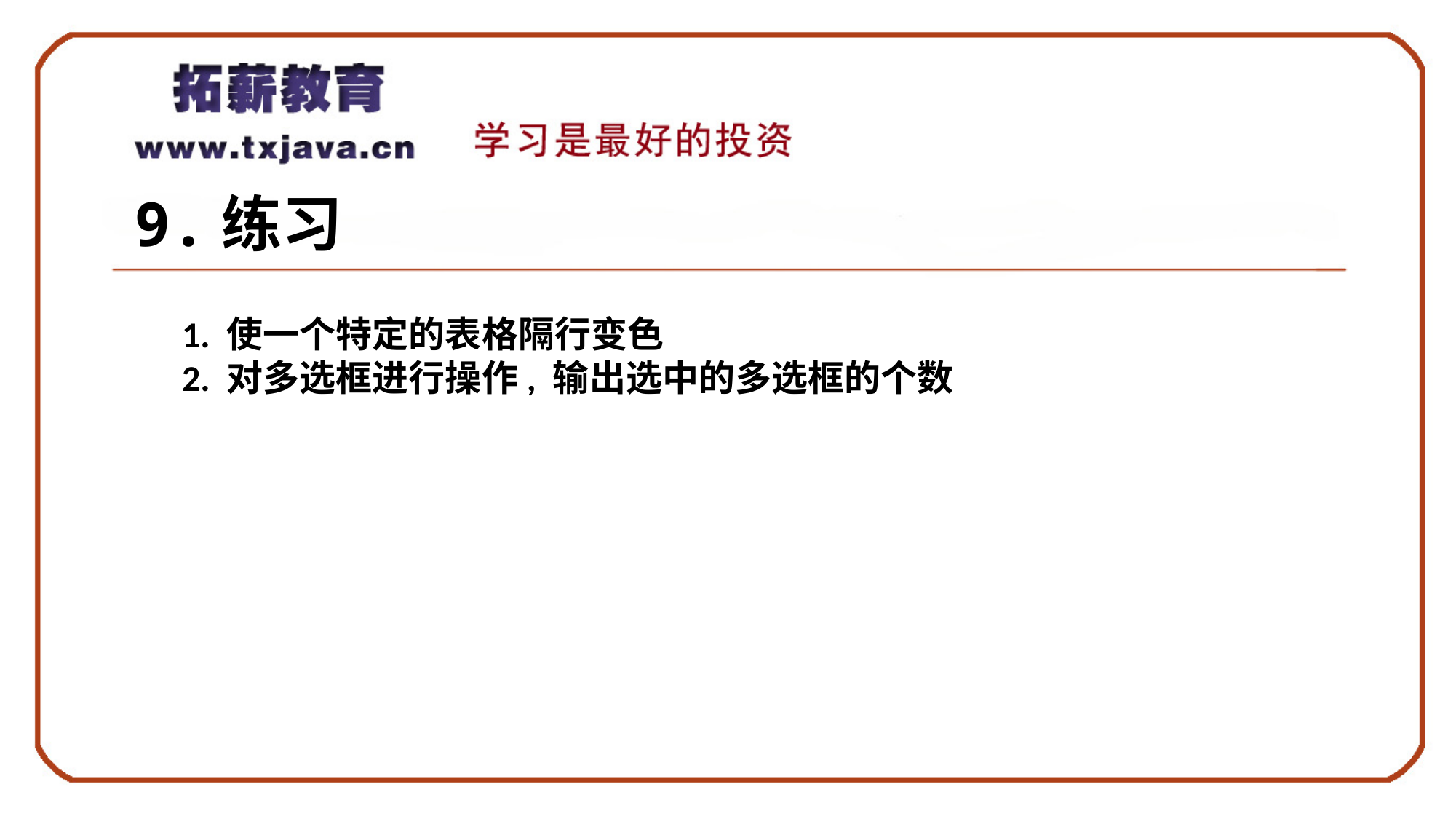

9.练习
1. 使一个特定的表格隔行变色
2. 对多选框进行操作, 输出选中的多选框的个数